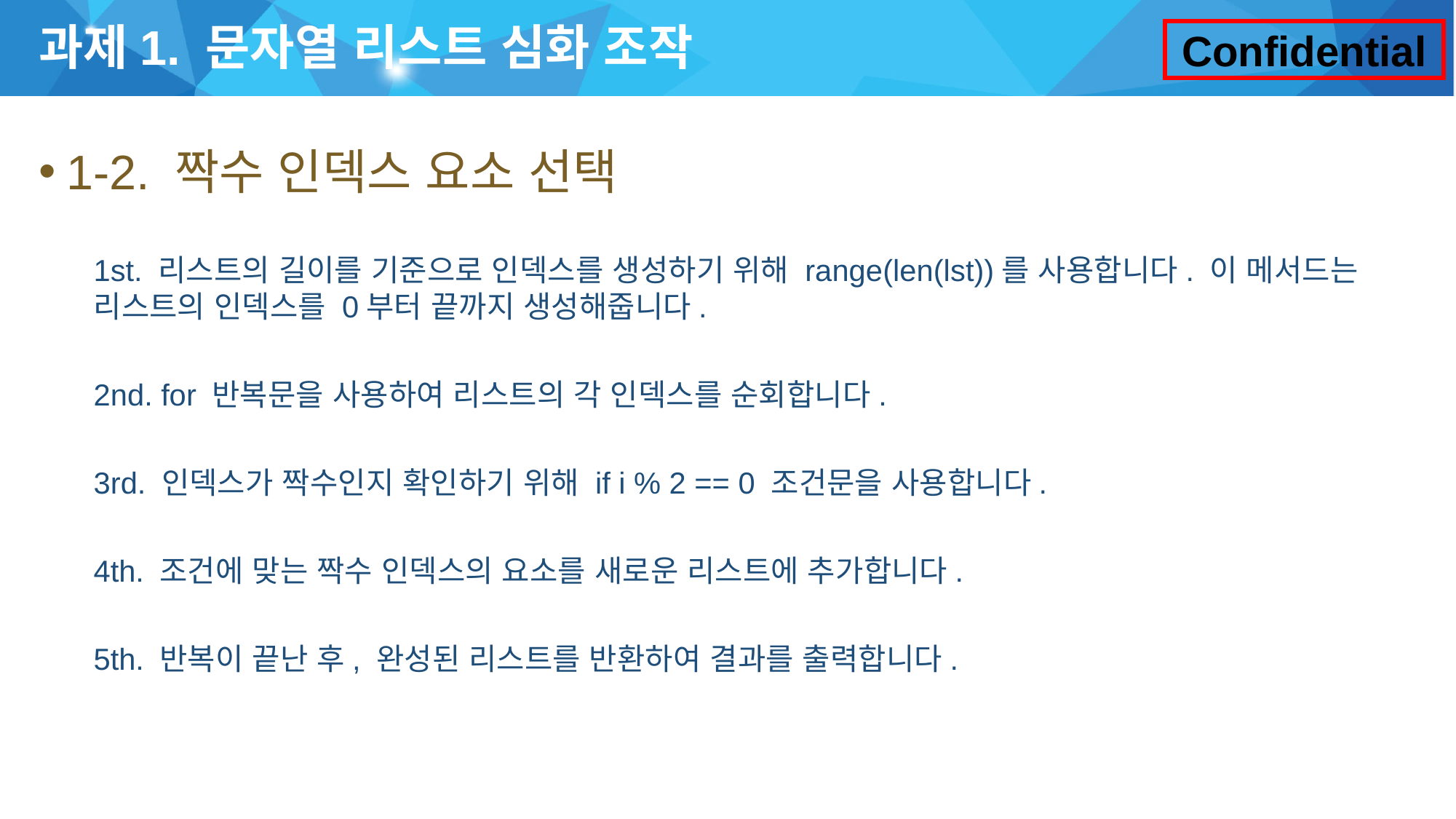

# 과제1. 문자열 리스트 심화 조작
1-2. 짝수 인덱스 요소 선택

1st. 리스트의 길이를 기준으로 인덱스를 생성하기 위해 range(len(lst))를 사용합니다. 이 메서드는 리스트의 인덱스를 0부터 끝까지 생성해줍니다.

2nd. for 반복문을 사용하여 리스트의 각 인덱스를 순회합니다.

3rd. 인덱스가 짝수인지 확인하기 위해 if i % 2 == 0 조건문을 사용합니다.

4th. 조건에 맞는 짝수 인덱스의 요소를 새로운 리스트에 추가합니다.

5th. 반복이 끝난 후, 완성된 리스트를 반환하여 결과를 출력합니다.